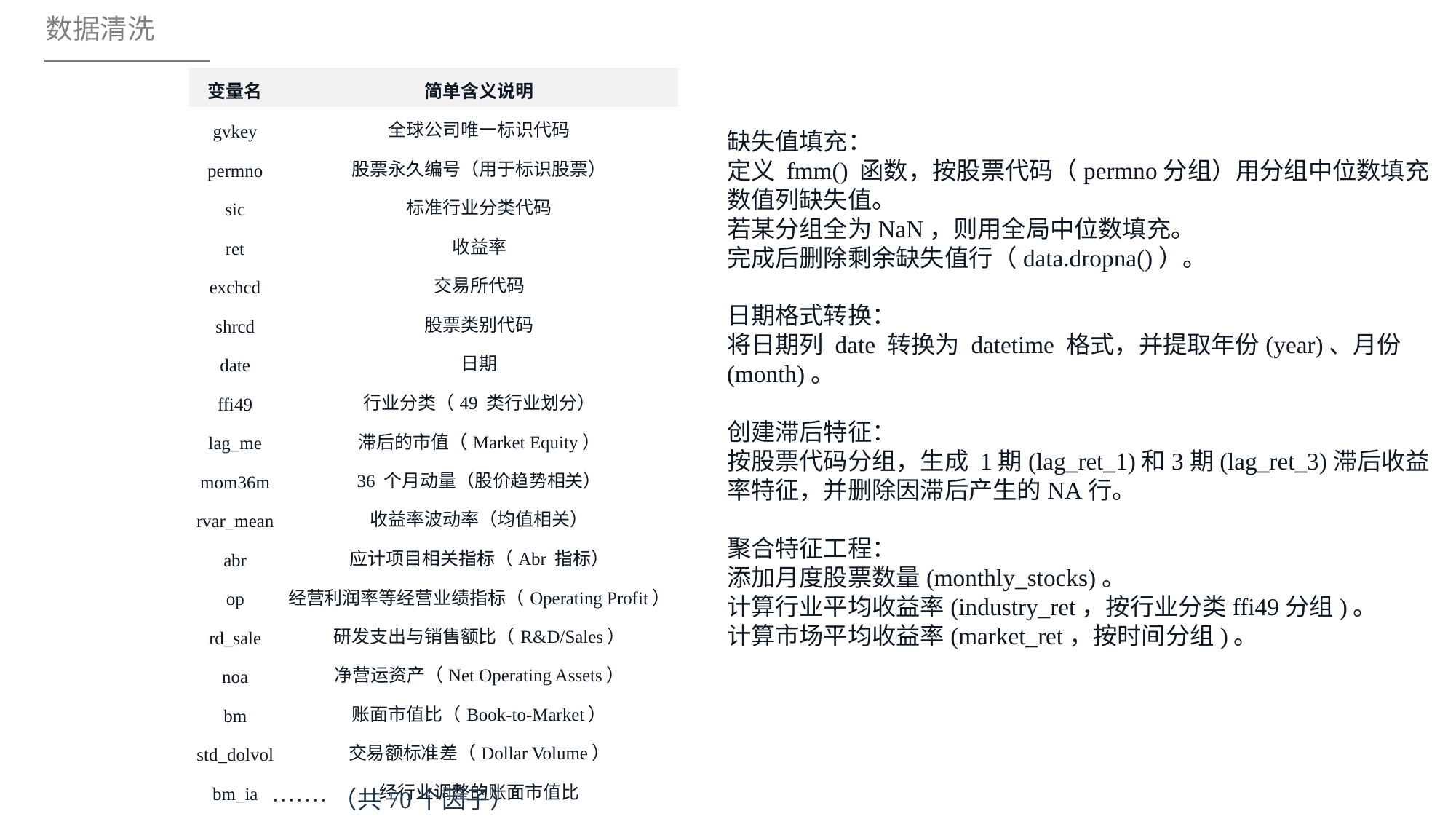

数据清洗
| 变量名 | 简单含义说明 |
| --- | --- |
| gvkey | 全球公司唯一标识代码 |
| permno | 股票永久编号（用于标识股票） |
| sic | 标准行业分类代码 |
| ret | 收益率 |
| exchcd | 交易所代码 |
| shrcd | 股票类别代码 |
| date | 日期 |
| ffi49 | 行业分类（49 类行业划分） |
| lag\_me | 滞后的市值（Market Equity） |
| mom36m | 36 个月动量（股价趋势相关） |
| rvar\_mean | 收益率波动率（均值相关） |
| abr | 应计项目相关指标（Abr 指标） |
| op | 经营利润率等经营业绩指标（Operating Profit） |
| rd\_sale | 研发支出与销售额比（R&D/Sales） |
| noa | 净营运资产（Net Operating Assets） |
| bm | 账面市值比（Book-to-Market） |
| std\_dolvol | 交易额标准差（Dollar Volume） |
| bm\_ia | 经行业调整的账面市值比 |
| nincr | 净利润增长相关（Net Income Increase） |
缺失值填充：
定义 fmm() 函数，按股票代码（permno分组）用分组中位数填充数值列缺失值。
若某分组全为NaN，则用全局中位数填充。
完成后删除剩余缺失值行（data.dropna()）。

日期格式转换：
将日期列 date 转换为 datetime 格式，并提取年份(year)、月份(month)。

创建滞后特征：
按股票代码分组，生成 1期(lag_ret_1)和3期(lag_ret_3)滞后收益率特征，并删除因滞后产生的NA行。

聚合特征工程：
添加月度股票数量(monthly_stocks)。
计算行业平均收益率(industry_ret，按行业分类ffi49分组)。
计算市场平均收益率(market_ret，按时间分组)。
·······（共70个因子）